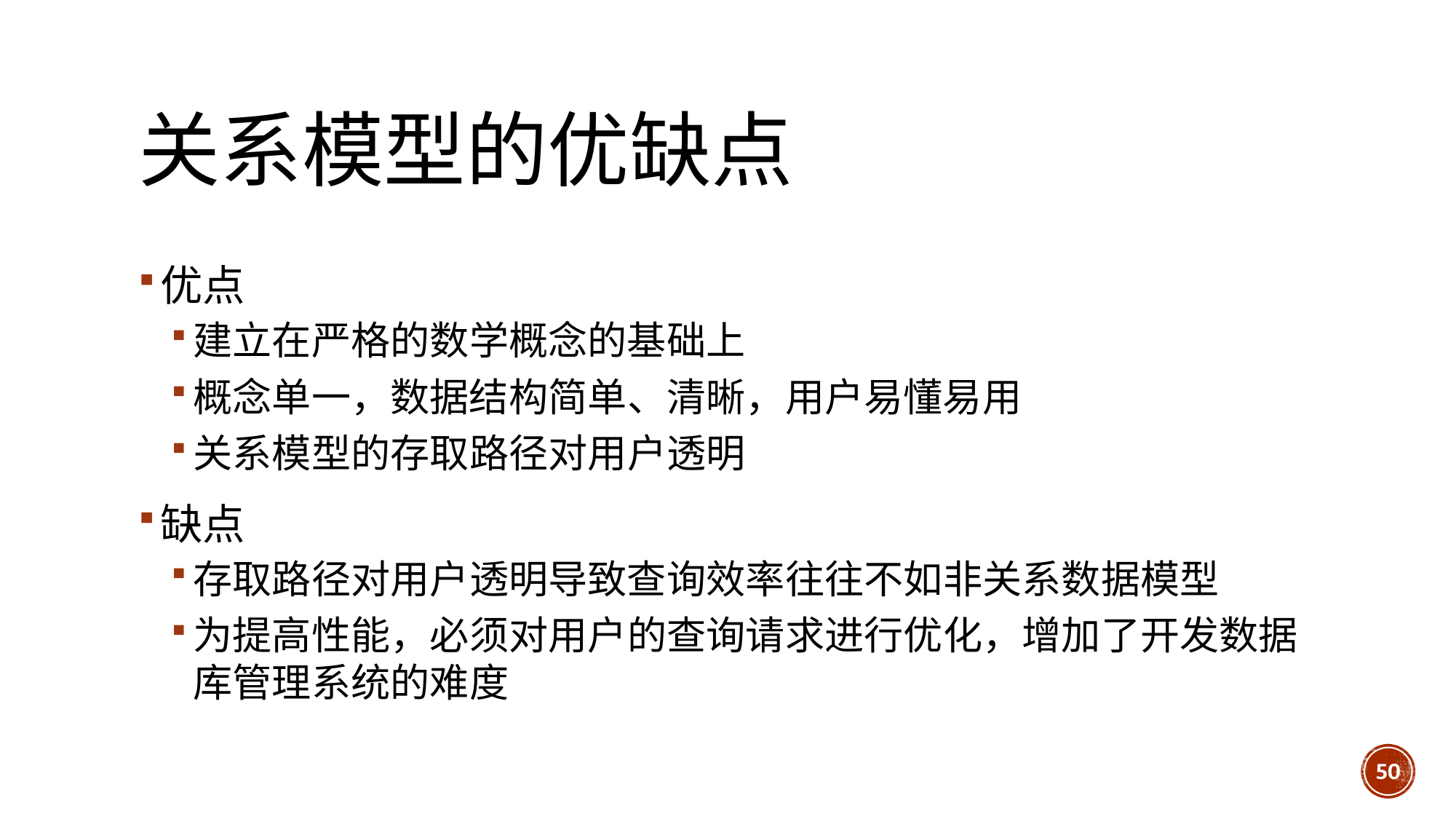

# 关系模型的优缺点
优点
建立在严格的数学概念的基础上
概念单一，数据结构简单、清晰，用户易懂易用
关系模型的存取路径对用户透明
缺点
存取路径对用户透明导致查询效率往往不如非关系数据模型
为提高性能，必须对用户的查询请求进行优化，增加了开发数据库管理系统的难度

50